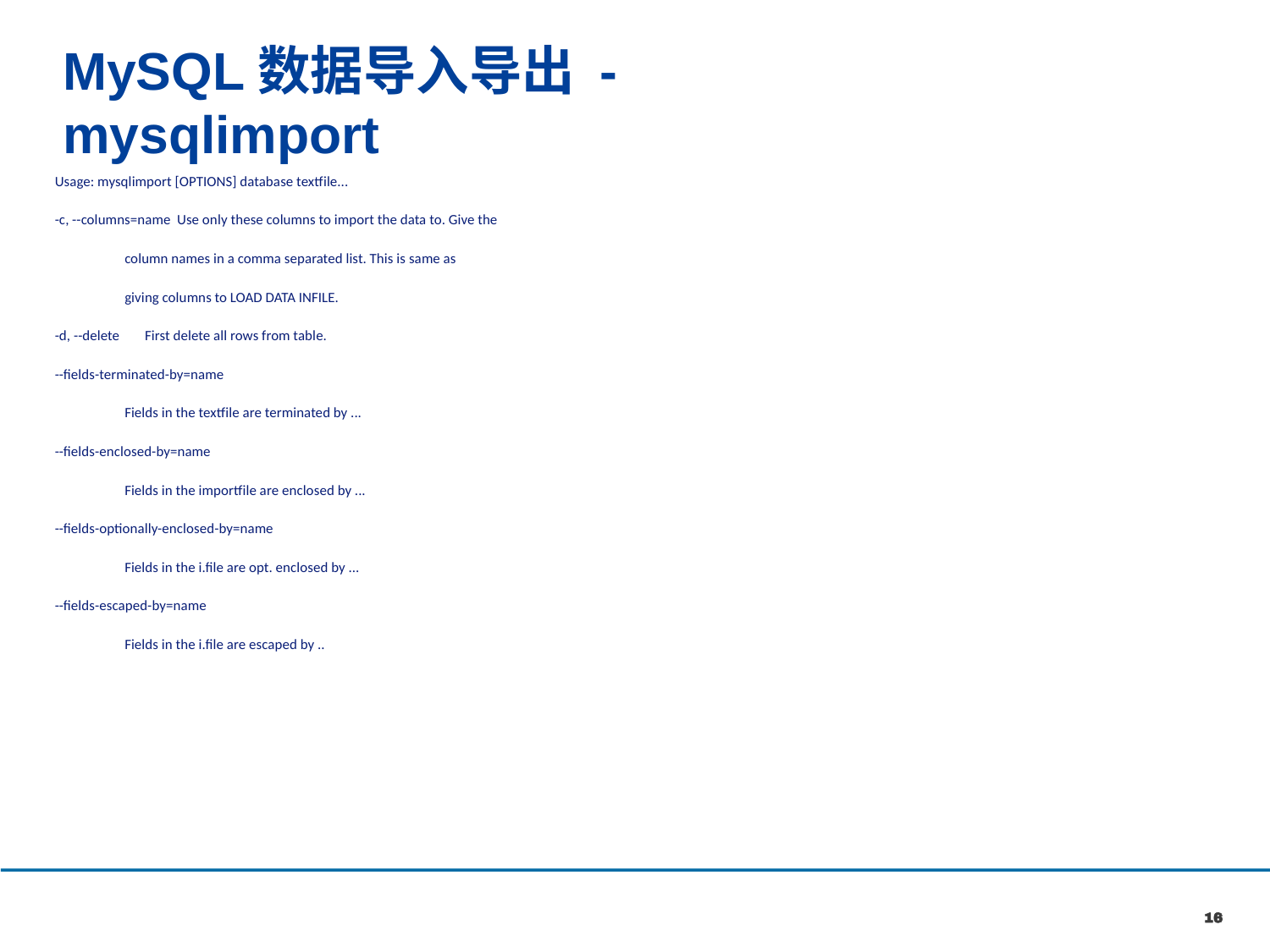

# MySQL数据导入导出 - mysqlimport

Usage: mysqlimport [OPTIONS] database textfile...
-c, --columns=name  Use only these columns to import the data to. Give the
                      column names in a comma separated list. This is same as
                      giving columns to LOAD DATA INFILE.
-d, --delete        First delete all rows from table.
--fields-terminated-by=name
                      Fields in the textfile are terminated by ...
--fields-enclosed-by=name
                      Fields in the importfile are enclosed by ...
--fields-optionally-enclosed-by=name
                      Fields in the i.file are opt. enclosed by ...
--fields-escaped-by=name
                      Fields in the i.file are escaped by ..
16